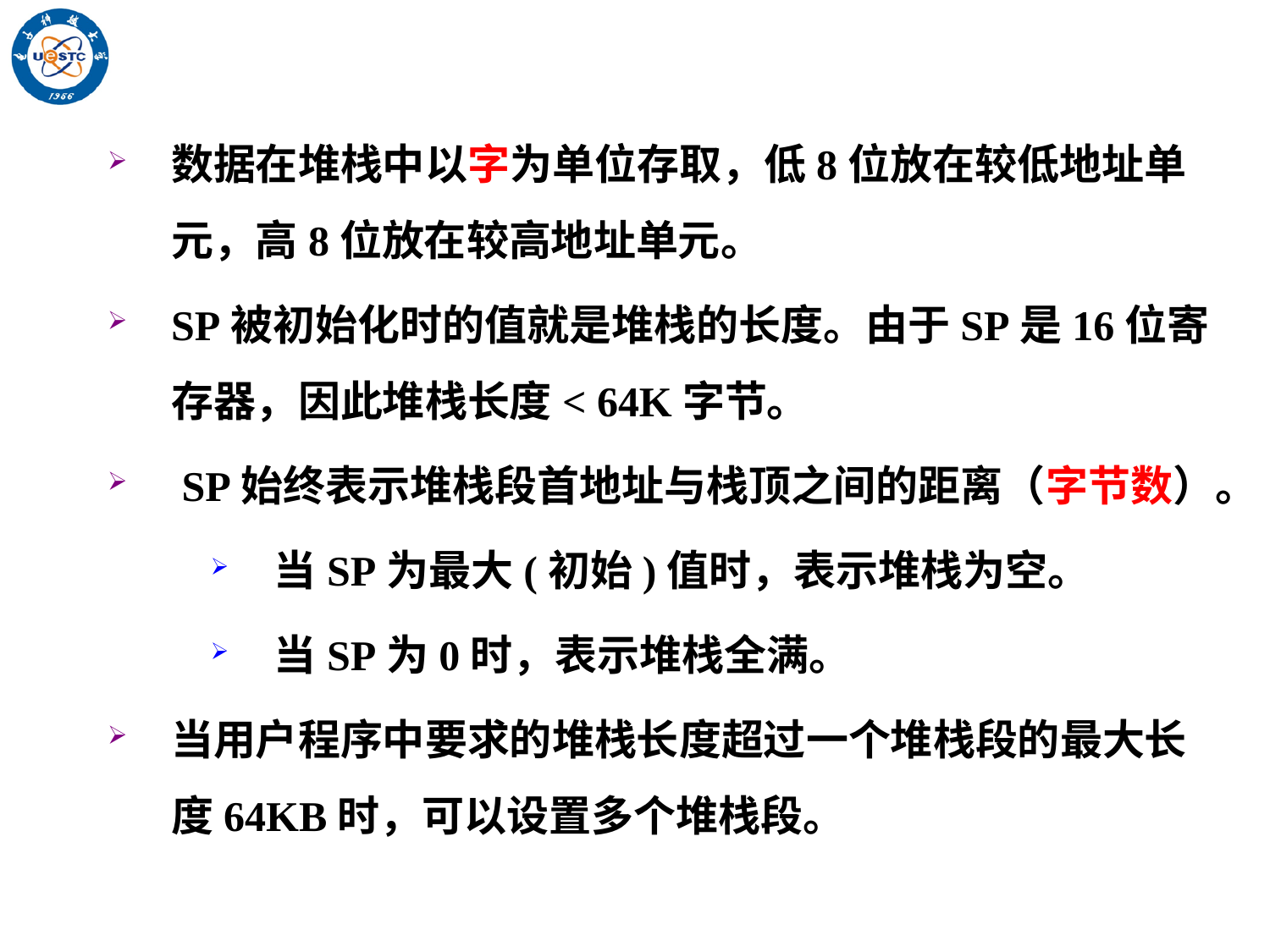

数据在堆栈中以字为单位存取，低8位放在较低地址单元，高8位放在较高地址单元。
SP被初始化时的值就是堆栈的长度。由于SP是16位寄存器，因此堆栈长度< 64K字节。
 SP始终表示堆栈段首地址与栈顶之间的距离（字节数）。
当SP为最大(初始)值时，表示堆栈为空。
当SP为0时，表示堆栈全满。
当用户程序中要求的堆栈长度超过一个堆栈段的最大长度64KB时，可以设置多个堆栈段。